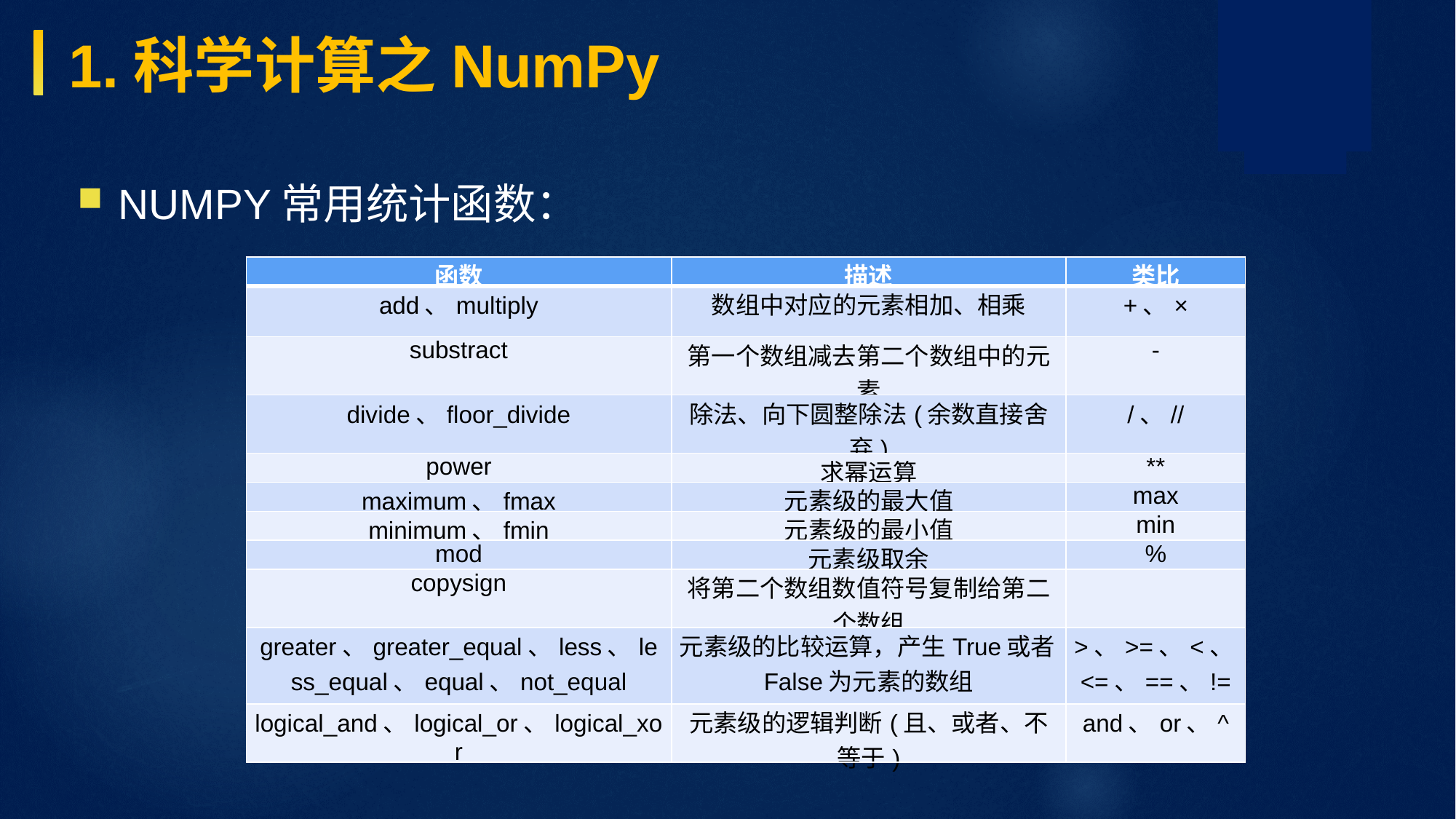

1.科学计算之NumPy
NumPy常用统计函数：

| 函数 | 描述 | 类比 |
| --- | --- | --- |
| add、multiply | 数组中对应的元素相加、相乘 | +、× |
| substract | 第一个数组减去第二个数组中的元素 | - |
| divide、floor\_divide | 除法、向下圆整除法(余数直接舍弃) | /、// |
| power | 求幂运算 | \*\* |
| maximum、fmax | 元素级的最大值 | max |
| minimum、fmin | 元素级的最小值 | min |
| mod | 元素级取余 | % |
| copysign | 将第二个数组数值符号复制给第二个数组 |  |
| greater、greater\_equal、less、less\_equal、equal、not\_equal | 元素级的比较运算，产生True或者False为元素的数组 | >、>=、<、<=、==、!= |
| logical\_and、logical\_or、logical\_xor | 元素级的逻辑判断(且、或者、不等于) | and、or、^ |